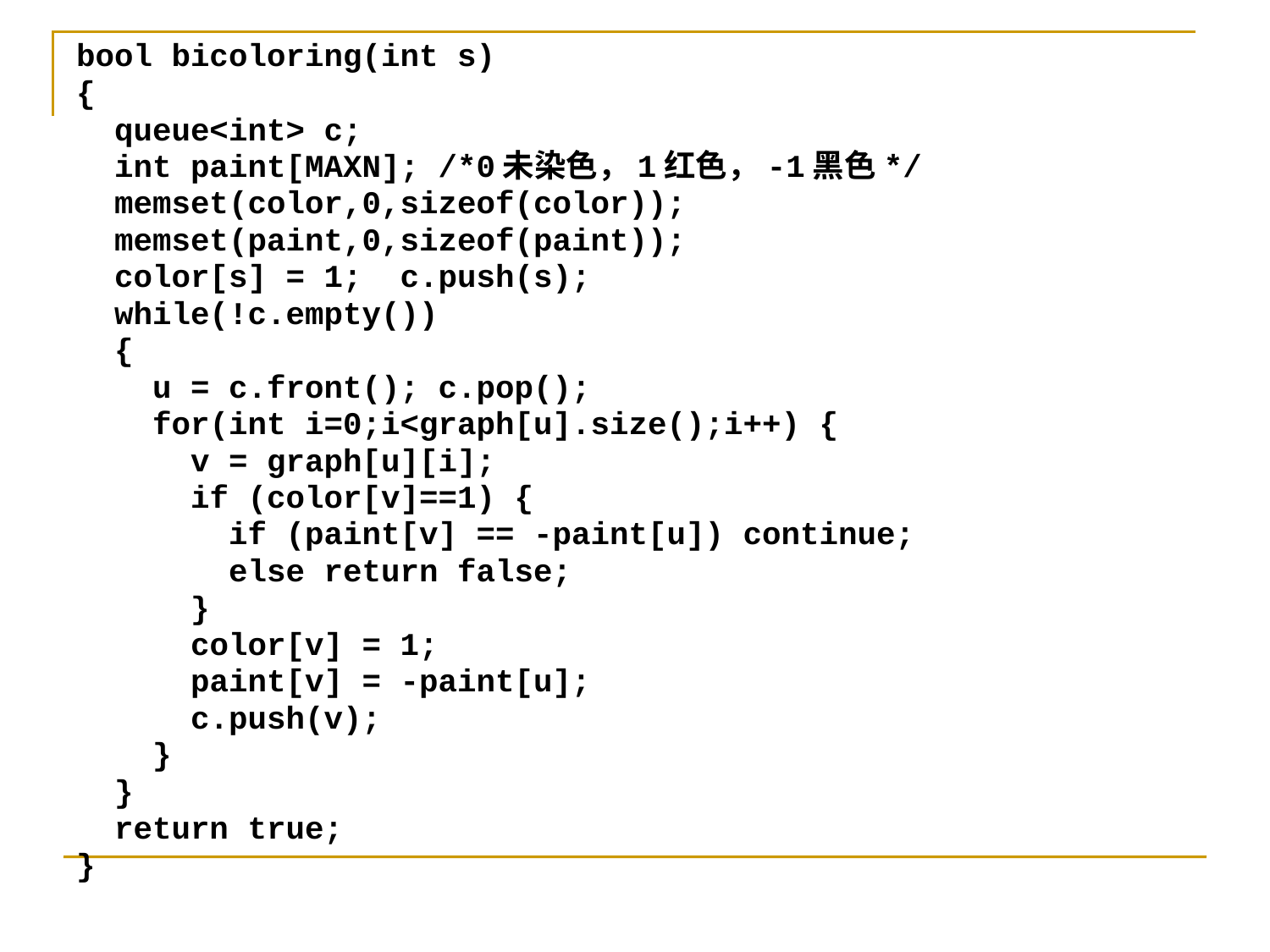

bool bicoloring(int s)
{
  queue<int> c;
  int paint[MAXN]; /*0未染色，1红色，-1黑色*/
  memset(color,0,sizeof(color));
  memset(paint,0,sizeof(paint));
  color[s] = 1;  c.push(s);
  while(!c.empty())
  {
    u = c.front(); c.pop();
    for(int i=0;i<graph[u].size();i++) {
      v = graph[u][i];
      if (color[v]==1) {
        if (paint[v] == -paint[u]) continue;
        else return false;
      }
      color[v] = 1;
      paint[v] = -paint[u];
      c.push(v);
    }
  }
  return true;
}